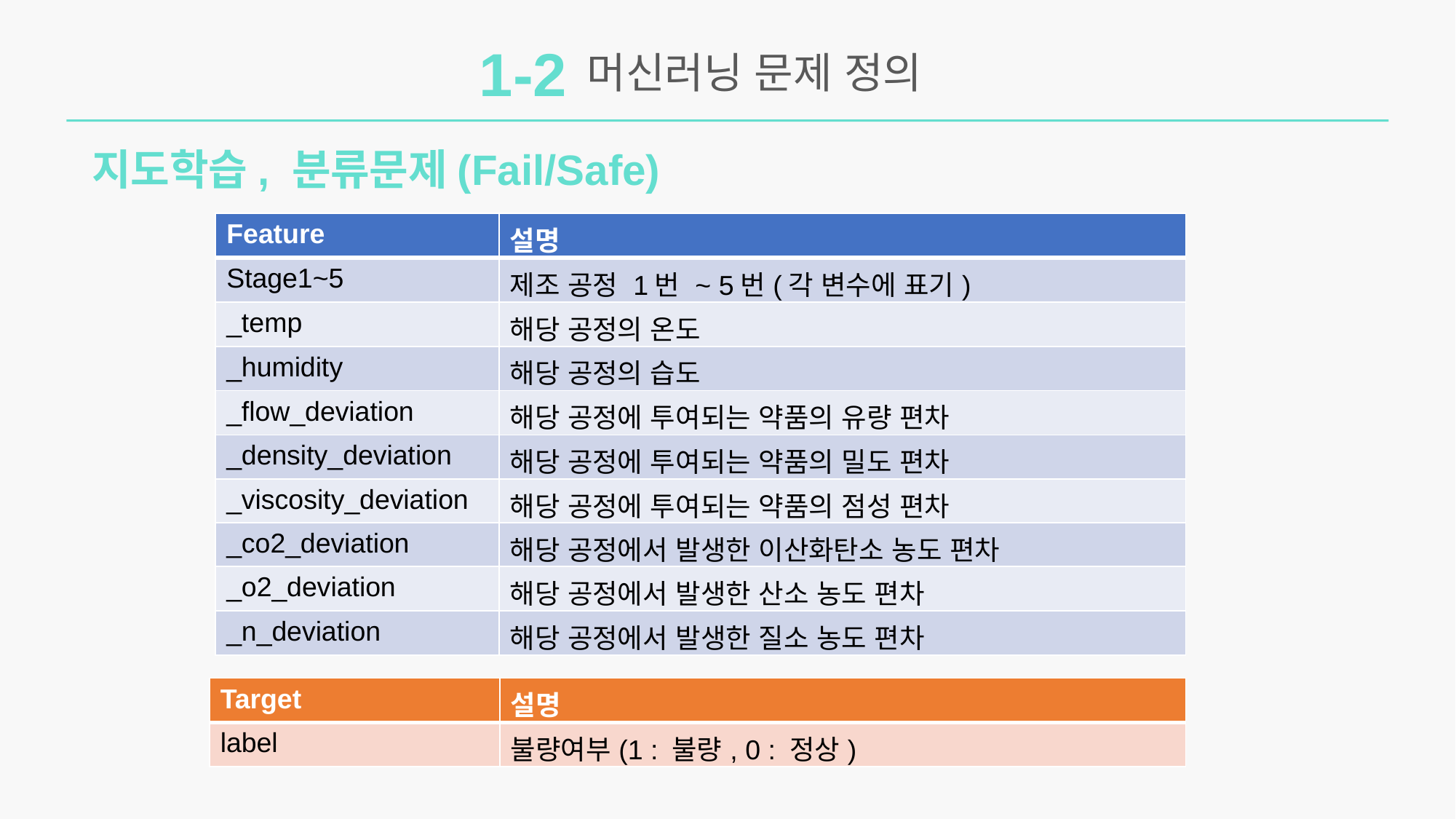

1-2
머신러닝 문제 정의

지도학습, 분류문제(Fail/Safe)
| Feature | 설명 |
| --- | --- |
| Stage1~5 | 제조 공정 1번 ~ 5번(각 변수에 표기) |
| \_temp | 해당 공정의 온도 |
| \_humidity | 해당 공정의 습도 |
| \_flow\_deviation | 해당 공정에 투여되는 약품의 유량 편차 |
| \_density\_deviation | 해당 공정에 투여되는 약품의 밀도 편차 |
| \_viscosity\_deviation | 해당 공정에 투여되는 약품의 점성 편차 |
| \_co2\_deviation | 해당 공정에서 발생한 이산화탄소 농도 편차 |
| \_o2\_deviation | 해당 공정에서 발생한 산소 농도 편차 |
| \_n\_deviation | 해당 공정에서 발생한 질소 농도 편차 |
| Target | 설명 |
| --- | --- |
| label | 불량여부(1 : 불량, 0 : 정상) |